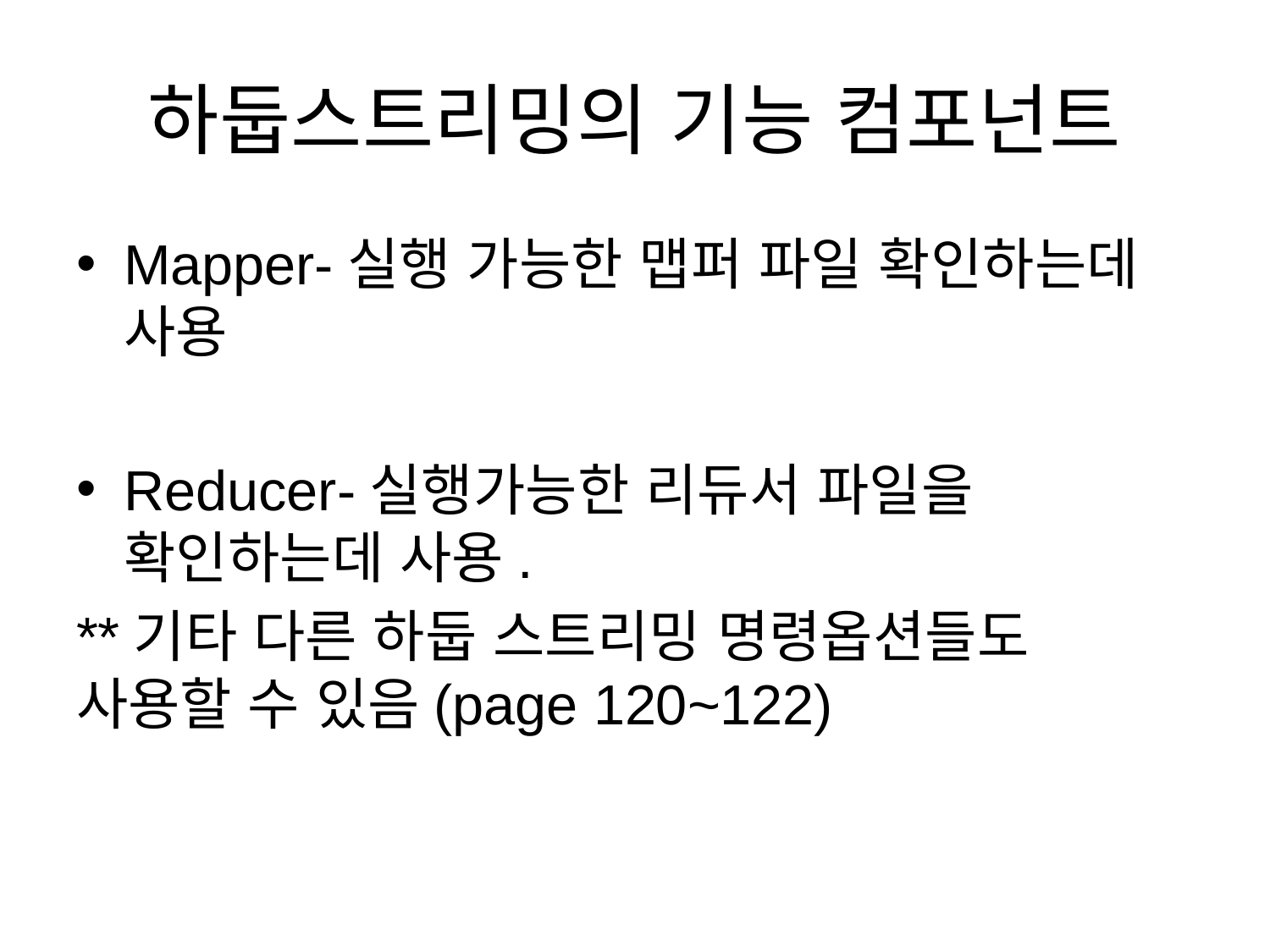

# 하둡스트리밍의 기능 컴포넌트
Mapper-실행 가능한 맵퍼 파일 확인하는데 사용

Reducer-실행가능한 리듀서 파일을 확인하는데 사용.
**기타 다른 하둡 스트리밍 명령옵션들도 사용할 수 있음(page 120~122)